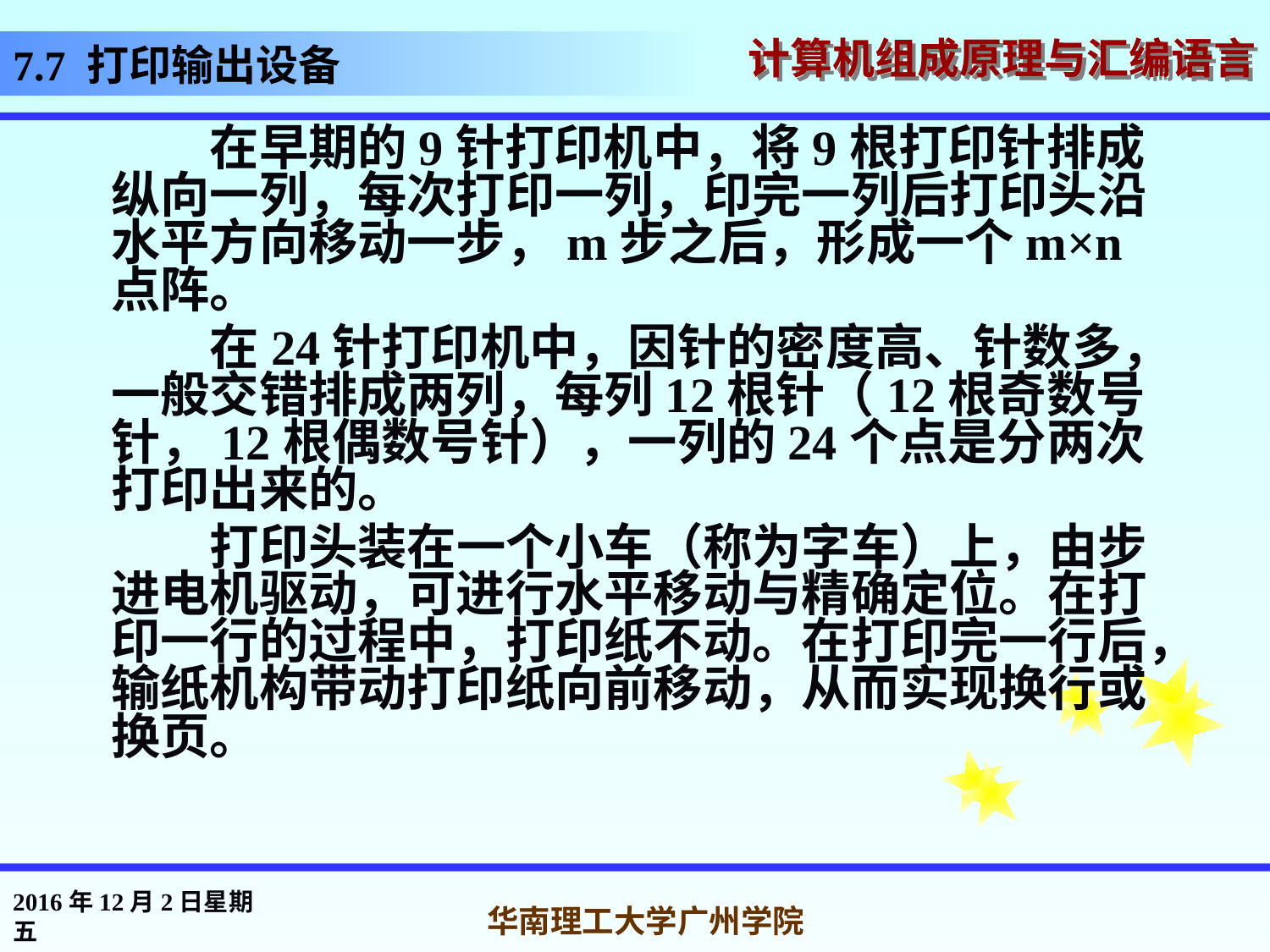

# 7.7 打印输出设备
            在早期的9针打印机中，将9根打印针排成纵向一列，每次打印一列，印完一列后打印头沿水平方向移动一步，m步之后，形成一个m×n点阵。
            在24针打印机中，因针的密度高、针数多，一般交错排成两列，每列12根针（12根奇数号针，12根偶数号针），一列的24个点是分两次打印出来的。
            打印头装在一个小车（称为字车）上，由步进电机驱动，可进行水平移动与精确定位。在打印一行的过程中，打印纸不动。在打印完一行后，输纸机构带动打印纸向前移动，从而实现换行或换页。
2016年12月2日星期五
华南理工大学广州学院